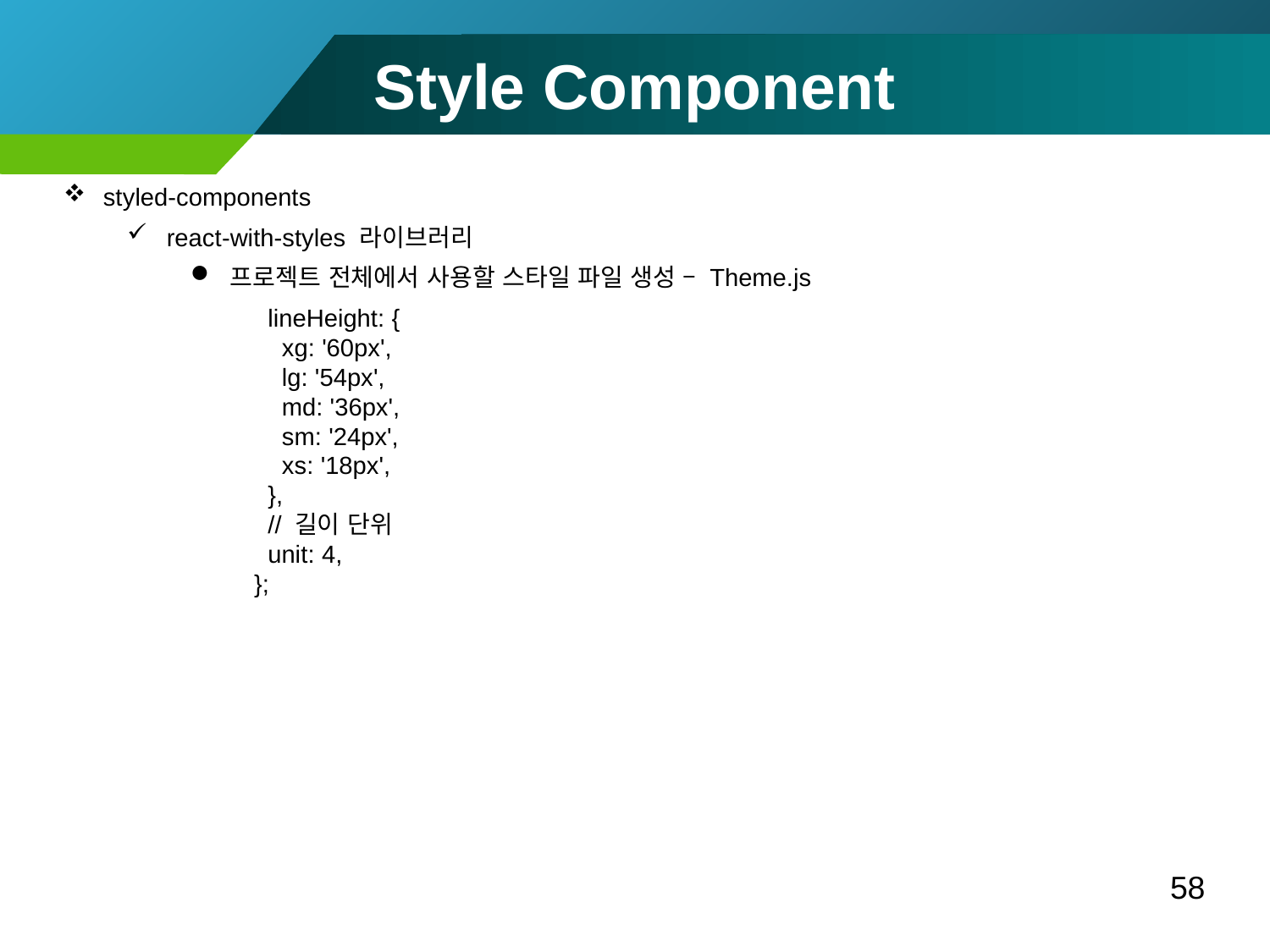

Style Component
styled-components
react-with-styles 라이브러리
프로젝트 전체에서 사용할 스타일 파일 생성 – Theme.js
  lineHeight: {
    xg: '60px',
    lg: '54px',
    md: '36px',
    sm: '24px',
    xs: '18px',
  },
  // 길이 단위
  unit: 4,
};

58